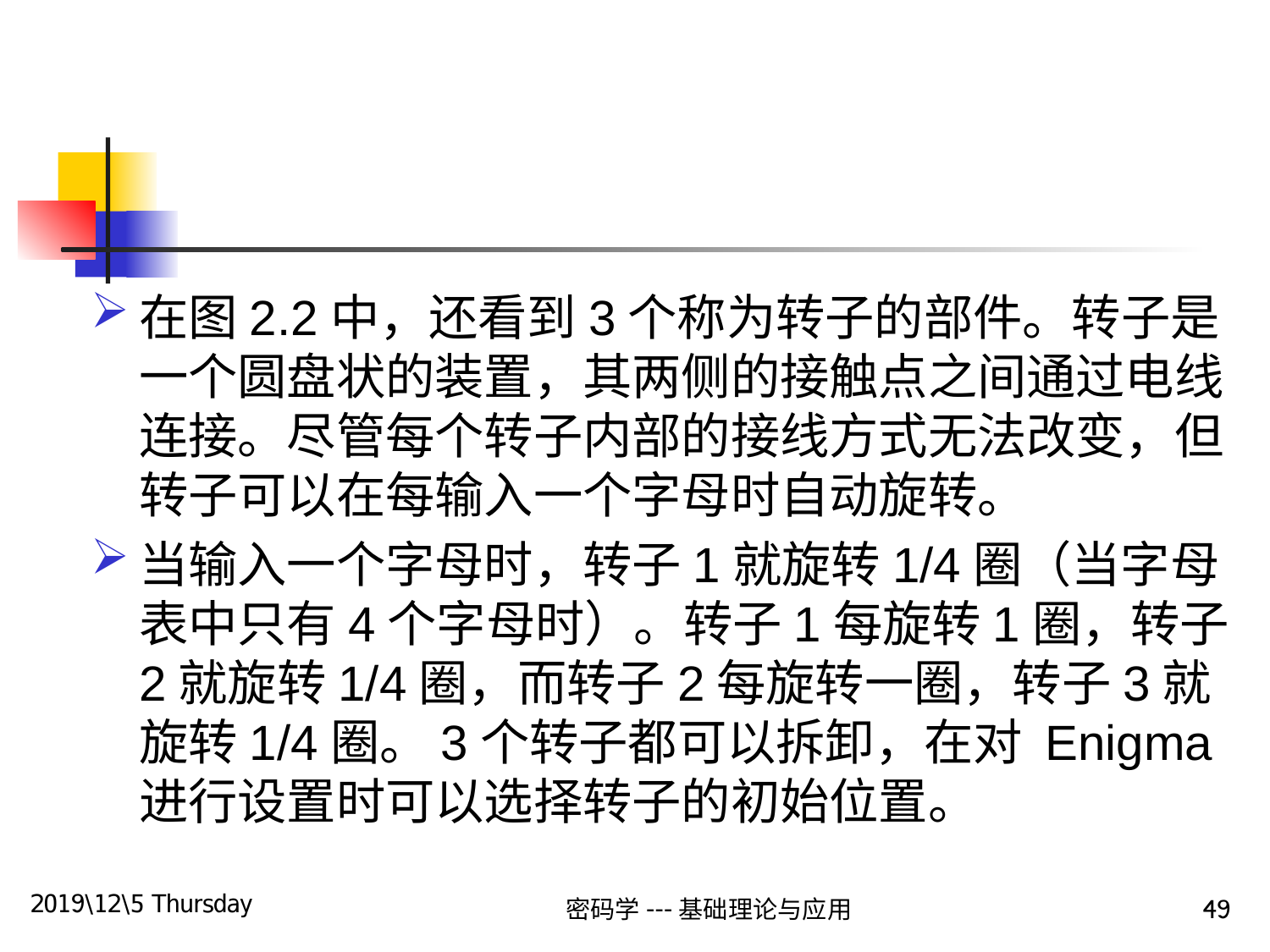

#
在图2.2中，还看到3个称为转子的部件。转子是一个圆盘状的装置，其两侧的接触点之间通过电线连接。尽管每个转子内部的接线方式无法改变，但转子可以在每输入一个字母时自动旋转。
当输入一个字母时，转子1就旋转1/4圈（当字母表中只有4个字母时）。转子1每旋转1圈，转子2就旋转1/4圈，而转子2每旋转一圈，转子3就旋转1/4圈。3个转子都可以拆卸，在对 Enigma 进行设置时可以选择转子的初始位置。

密码学---基础理论与应用
49
2019\12\5 Thursday